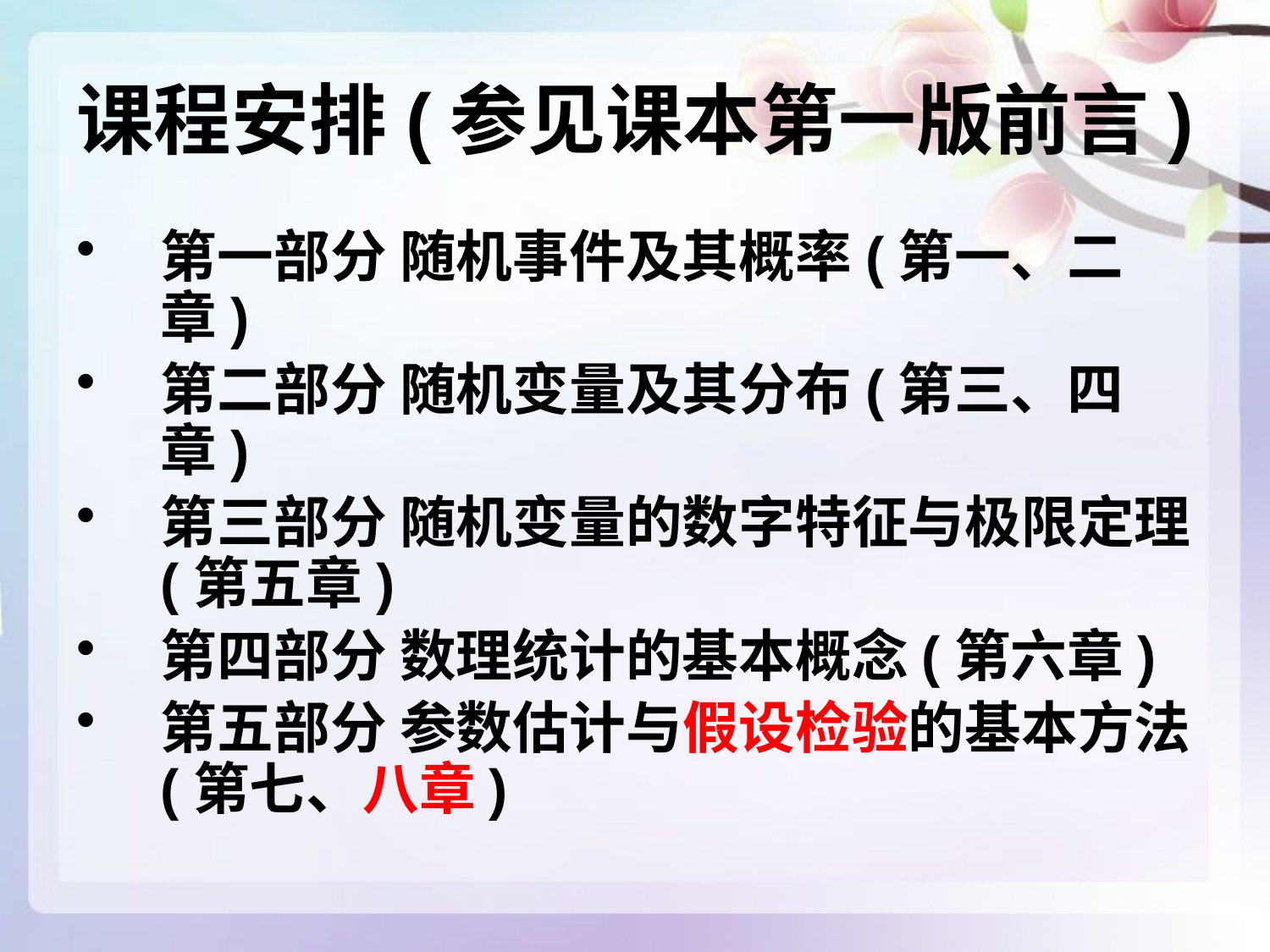

# 课程安排(参见课本第一版前言)
第一部分 随机事件及其概率(第一、二章)
第二部分 随机变量及其分布(第三、四章)
第三部分 随机变量的数字特征与极限定理(第五章)
第四部分 数理统计的基本概念(第六章)
第五部分 参数估计与假设检验的基本方法(第七、八章)